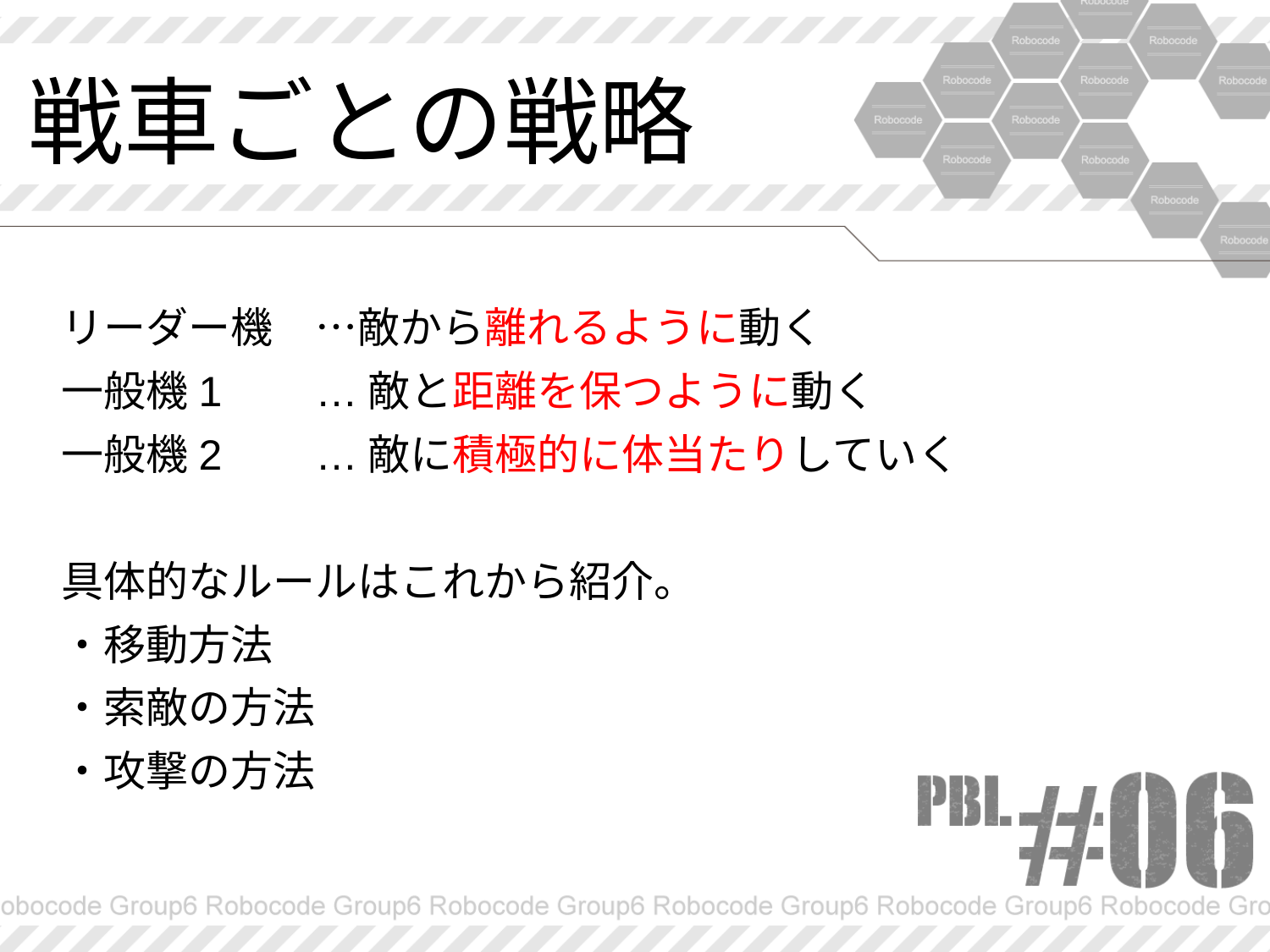

# 戦車ごとの戦略
リーダー機　…敵から離れるように動く
一般機1	…敵と距離を保つように動く
一般機2	…敵に積極的に体当たりしていく

具体的なルールはこれから紹介。
・移動方法
・索敵の方法
・攻撃の方法